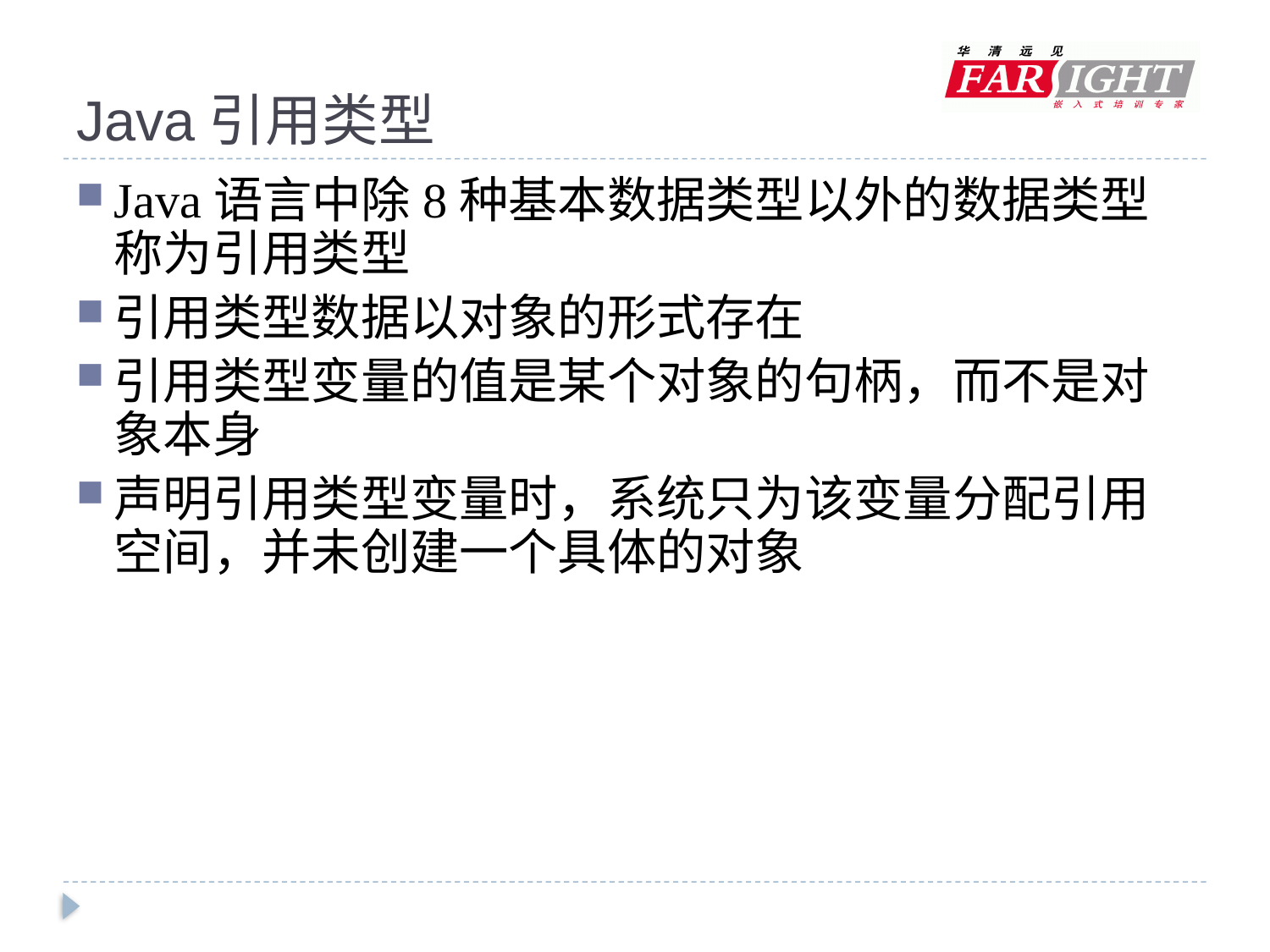

# Java引用类型
Java语言中除8种基本数据类型以外的数据类型称为引用类型
引用类型数据以对象的形式存在
引用类型变量的值是某个对象的句柄，而不是对象本身
声明引用类型变量时，系统只为该变量分配引用空间，并未创建一个具体的对象